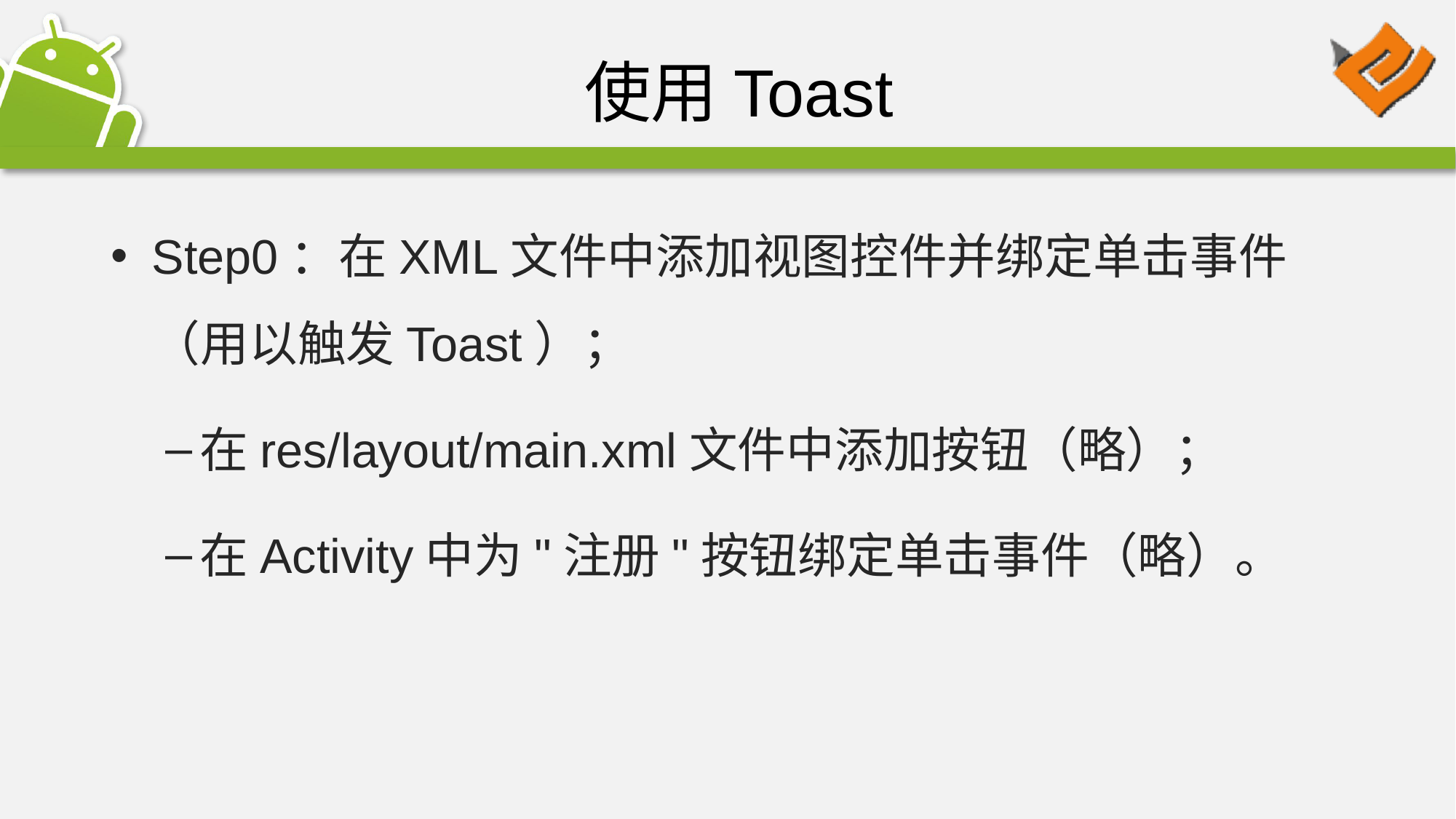

# 使用Toast
Step0：在XML文件中添加视图控件并绑定单击事件（用以触发Toast）；
在res/layout/main.xml文件中添加按钮（略）；
在Activity中为"注册"按钮绑定单击事件（略）。